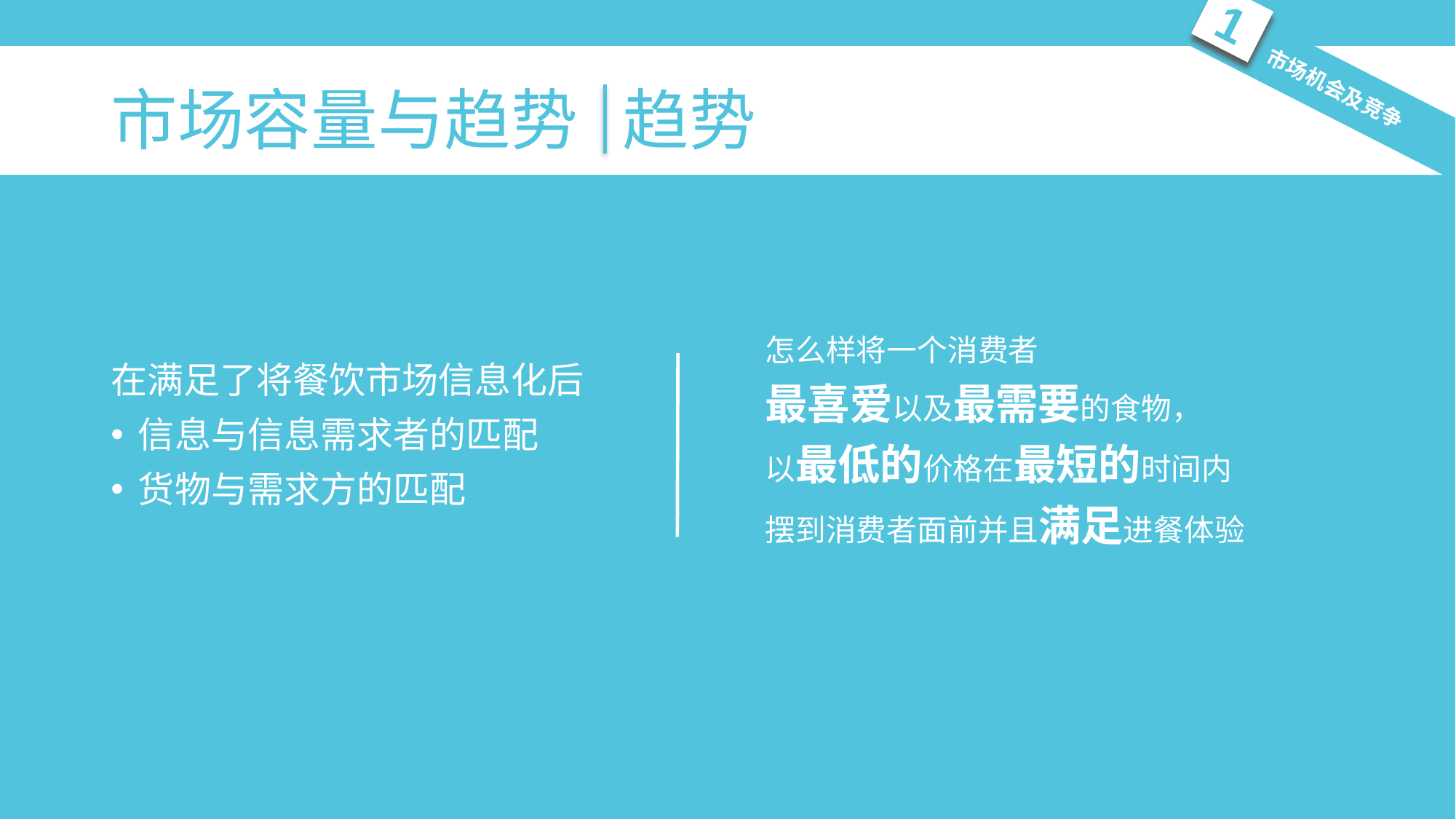

1
# 市场容量与趋势   趋势

  市场机会及竞争
怎么样将一个消费者
最喜爱以及最需要的食物，
以最低的价格在最短的时间内
摆到消费者面前并且满足进餐体验
在满足了将餐饮市场信息化后
信息与信息需求者的匹配
货物与需求方的匹配